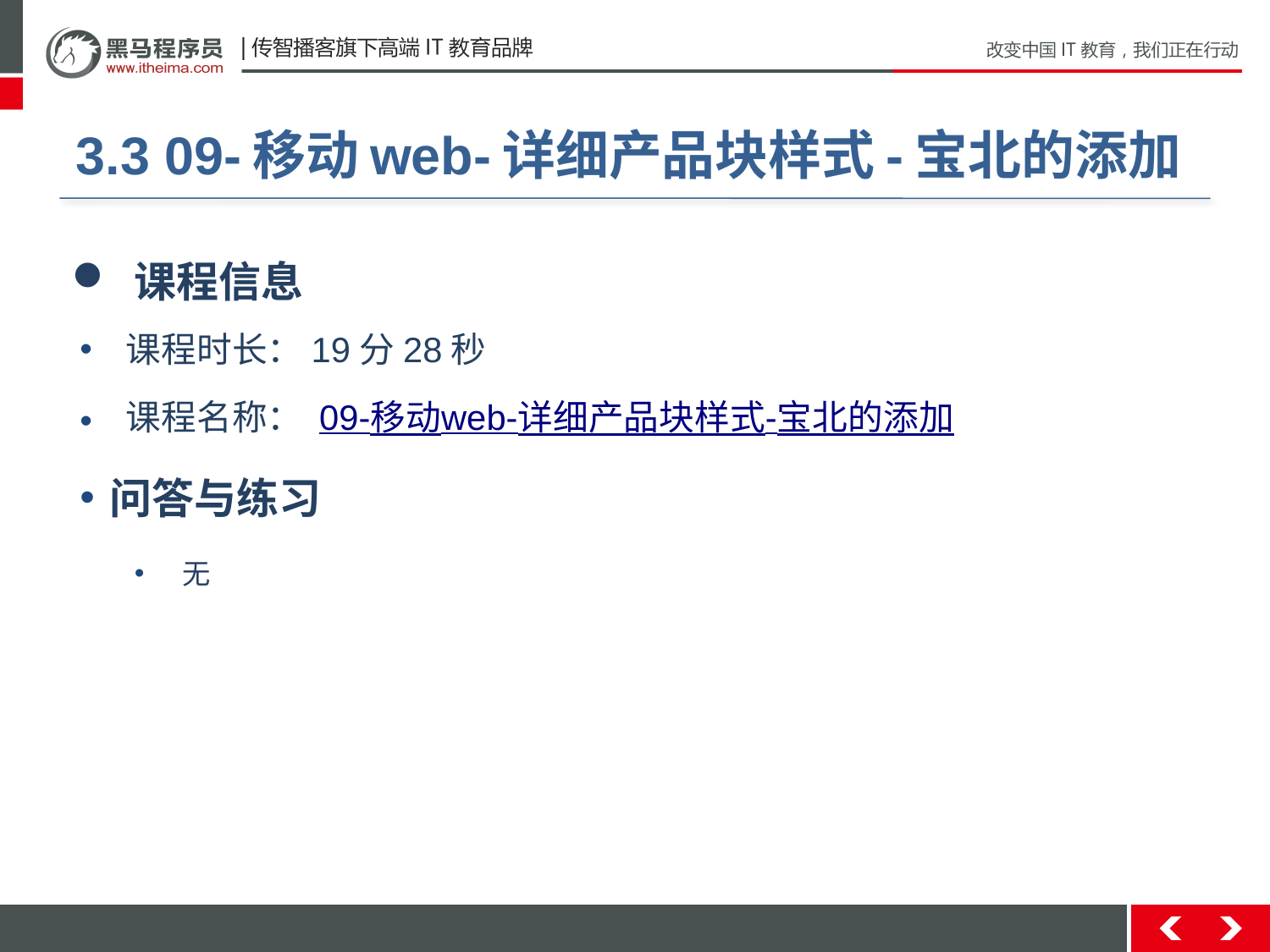

#
3.3 09-移动web-详细产品块样式-宝北的添加
 课程信息
 课程时长：19分28秒
 课程名称： 09-移动web-详细产品块样式-宝北的添加
问答与练习
无